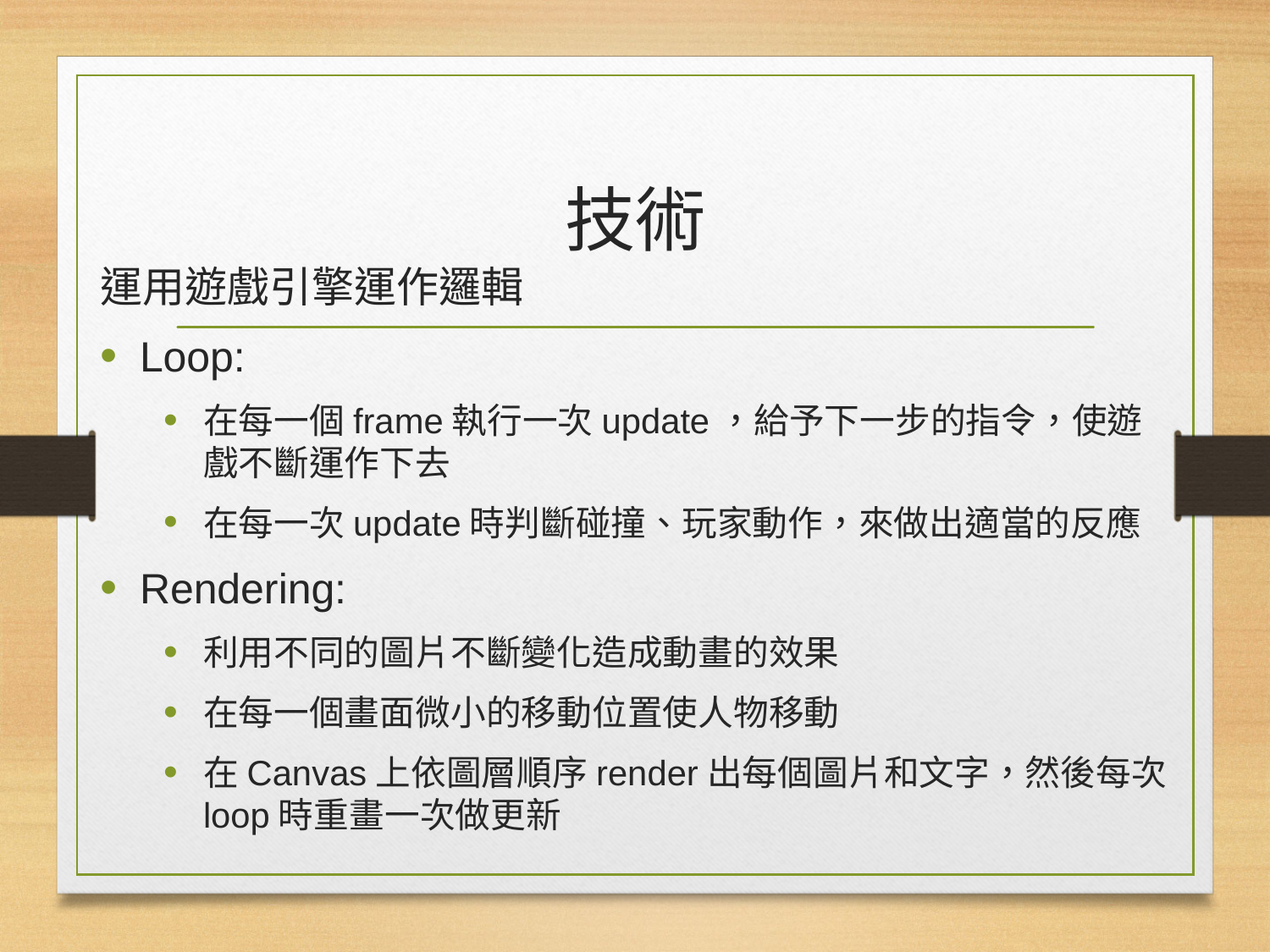

# 技術
運用遊戲引擎運作邏輯
Loop:
在每一個frame執行一次update，給予下一步的指令，使遊戲不斷運作下去
在每一次update時判斷碰撞、玩家動作，來做出適當的反應
Rendering:
利用不同的圖片不斷變化造成動畫的效果
在每一個畫面微小的移動位置使人物移動
在Canvas上依圖層順序render出每個圖片和文字，然後每次loop時重畫一次做更新